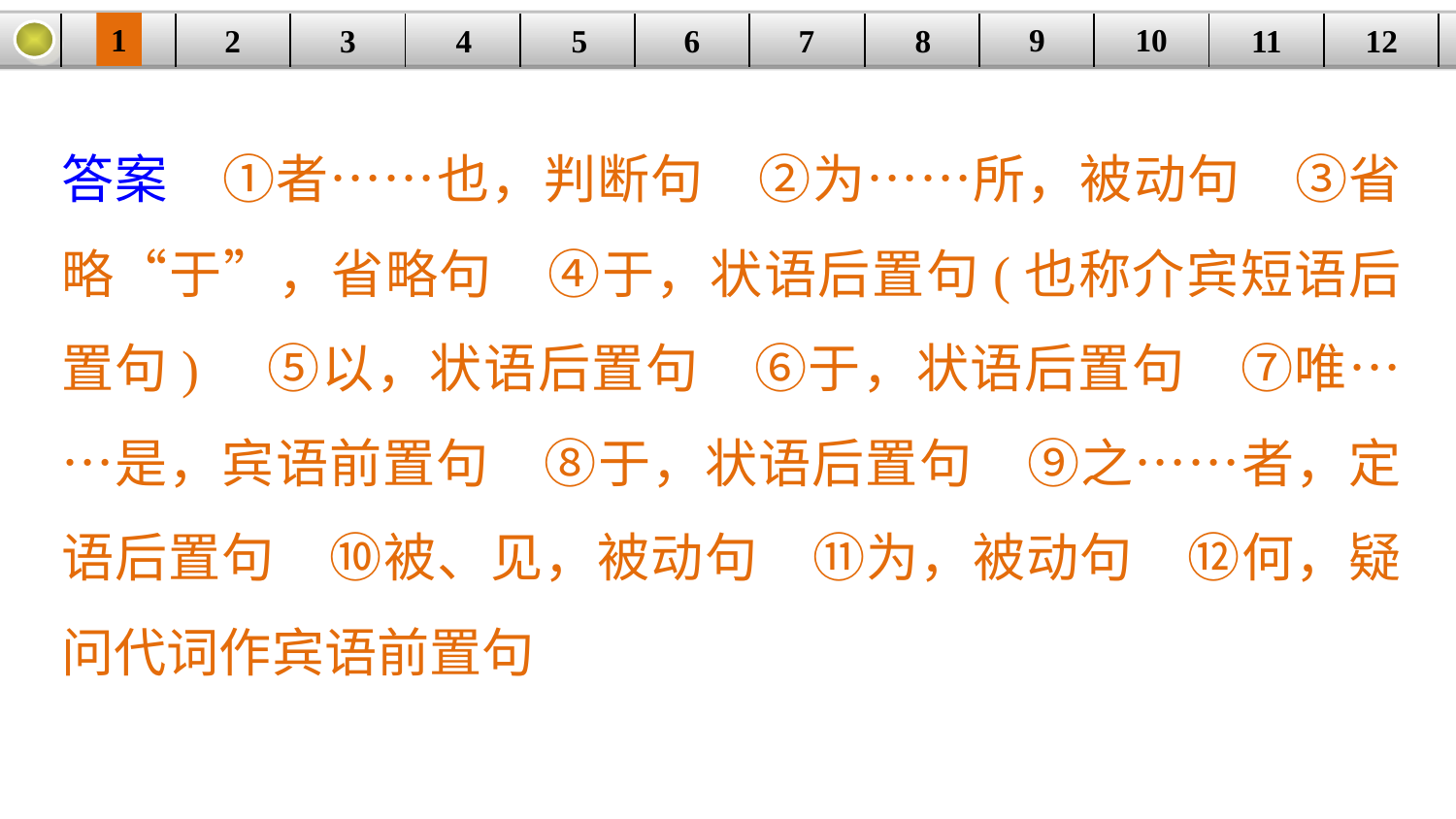

9
10
1
3
4
5
6
8
11
2
12
|  |  |  |  |  |  |  |  |  |  |  |  |
| --- | --- | --- | --- | --- | --- | --- | --- | --- | --- | --- | --- |
7

答案　①者……也，判断句　②为……所，被动句　③省略“于”，省略句　④于，状语后置句(也称介宾短语后置句)　⑤以，状语后置句　⑥于，状语后置句　⑦唯……是，宾语前置句　⑧于，状语后置句　⑨之……者，定语后置句　⑩被、见，被动句　⑪为，被动句　⑫何，疑问代词作宾语前置句